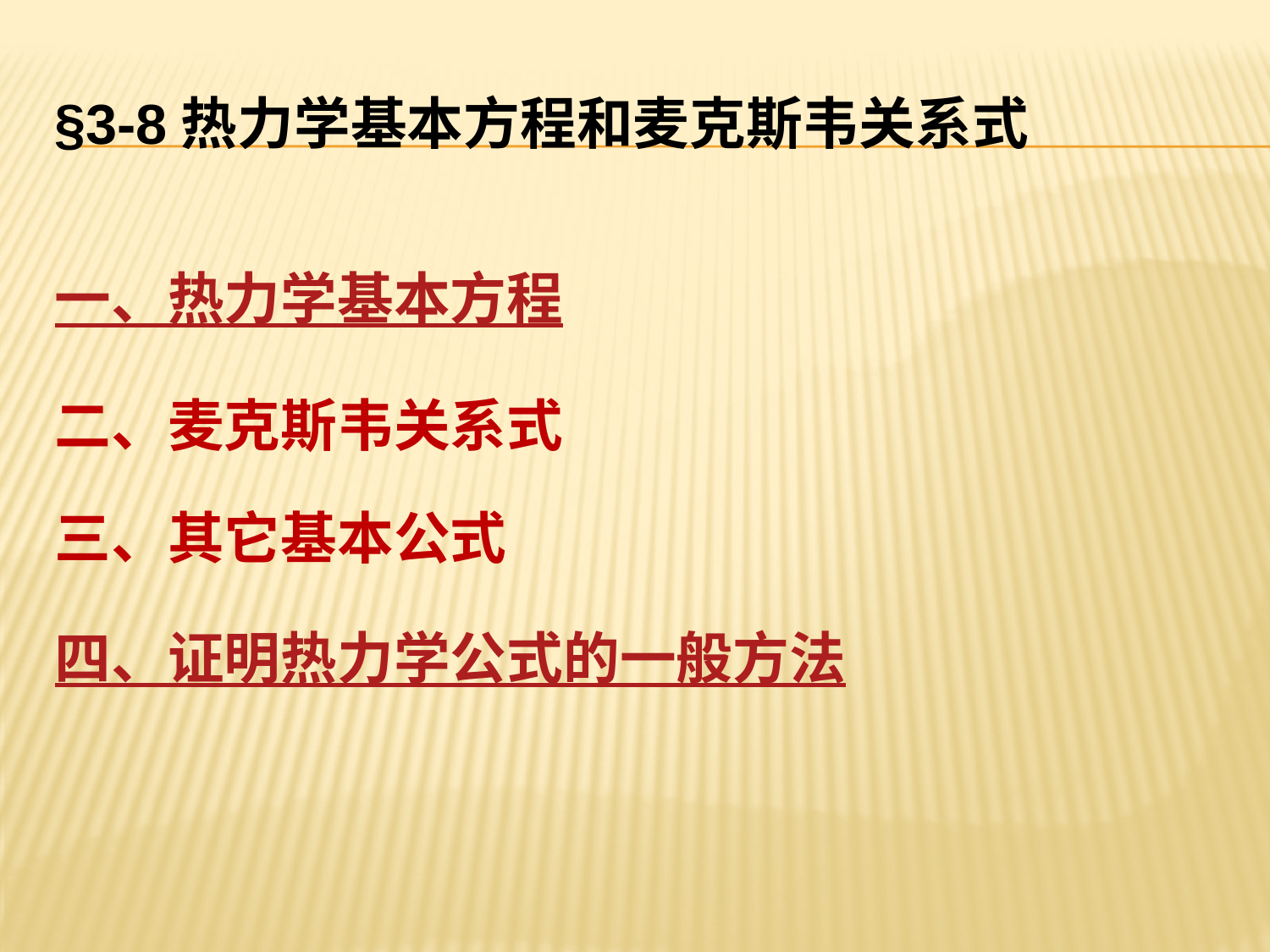

# §3-8热力学基本方程和麦克斯韦关系式
一、热力学基本方程
二、麦克斯韦关系式
三、其它基本公式
四、证明热力学公式的一般方法